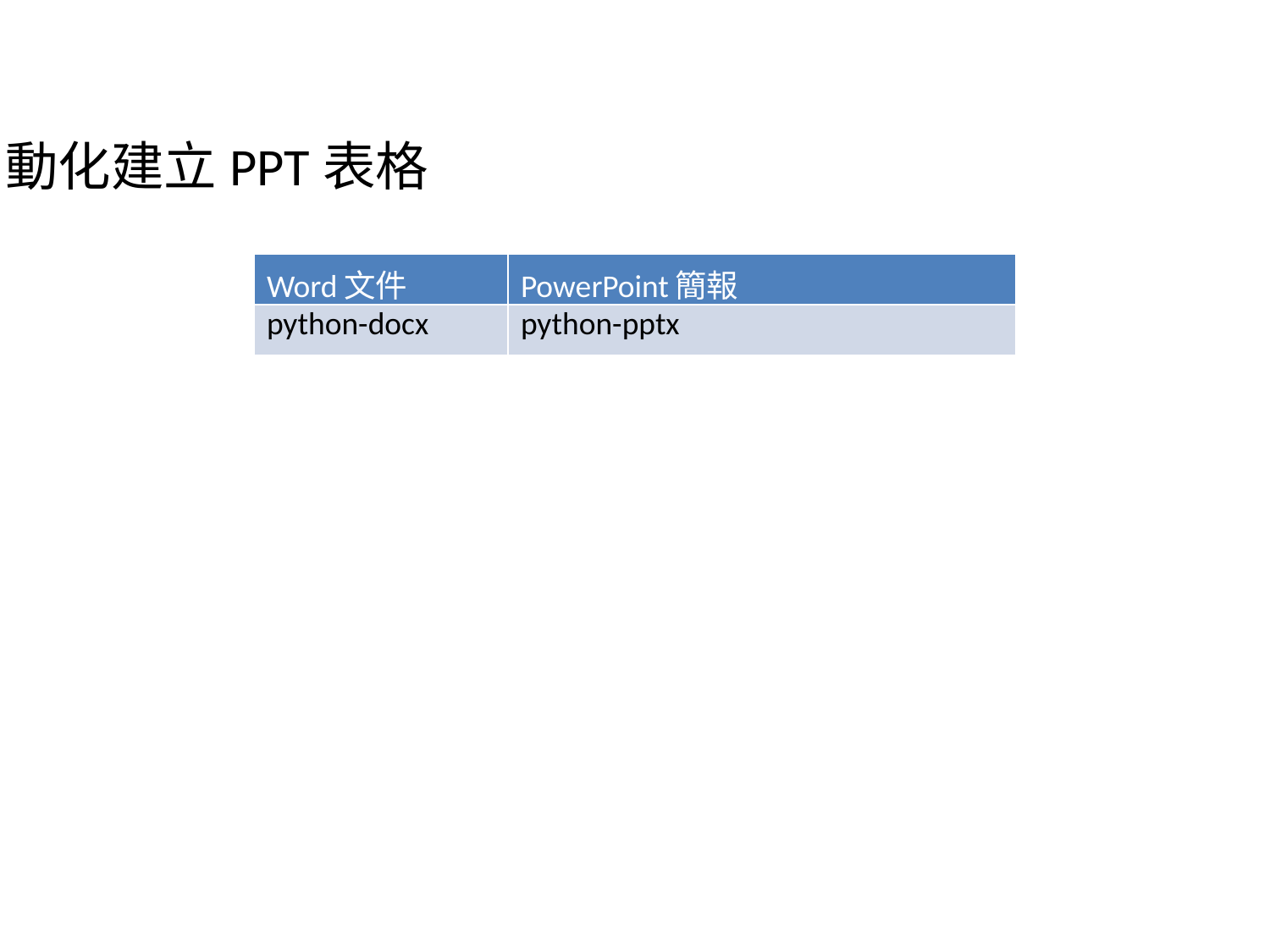

自動化建立PPT表格
| Word文件 | PowerPoint簡報 |
| --- | --- |
| python-docx | python-pptx |